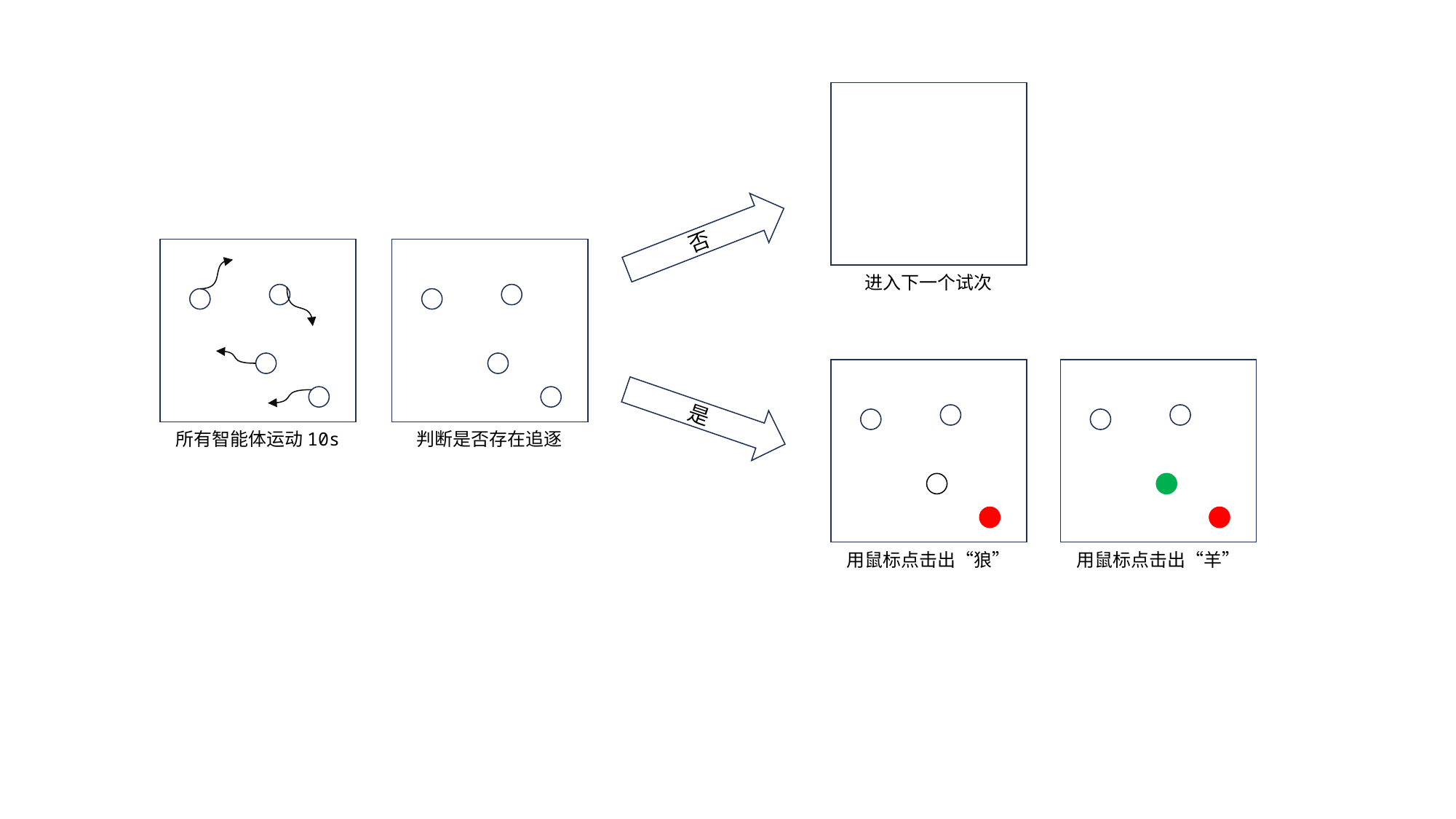

进入下一个试次
否

1
1
1
1
所有智能体运动10s

1
1
1
1
判断是否存在追逐

1
1

用鼠标点击出“狼”

用鼠标点击出“羊”
是